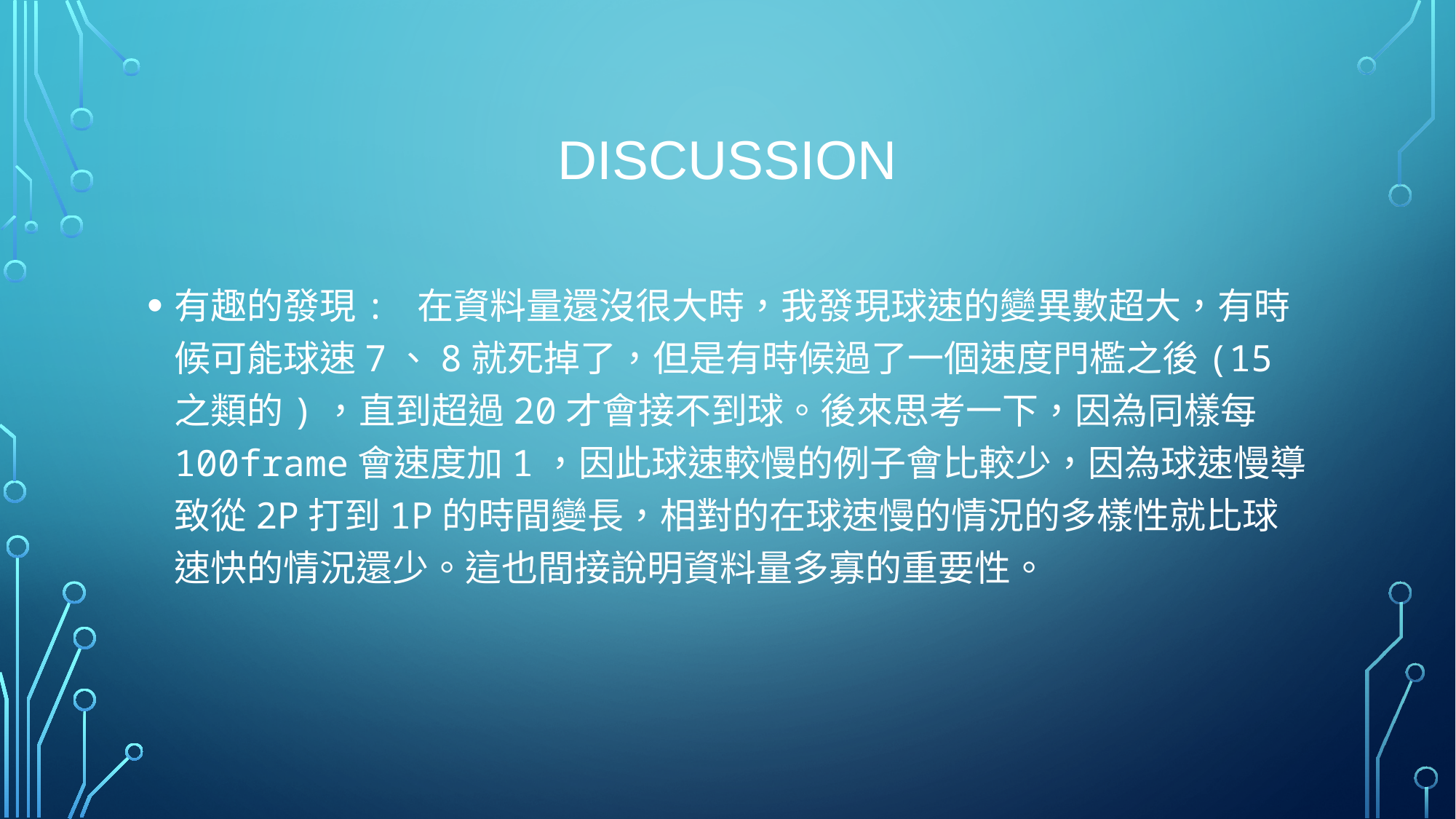

# Discussion
有趣的發現: 在資料量還沒很大時，我發現球速的變異數超大，有時候可能球速7、8就死掉了，但是有時候過了一個速度門檻之後(15之類的)，直到超過20才會接不到球。後來思考一下，因為同樣每100frame會速度加1，因此球速較慢的例子會比較少，因為球速慢導致從2P打到1P的時間變長，相對的在球速慢的情況的多樣性就比球速快的情況還少。這也間接說明資料量多寡的重要性。